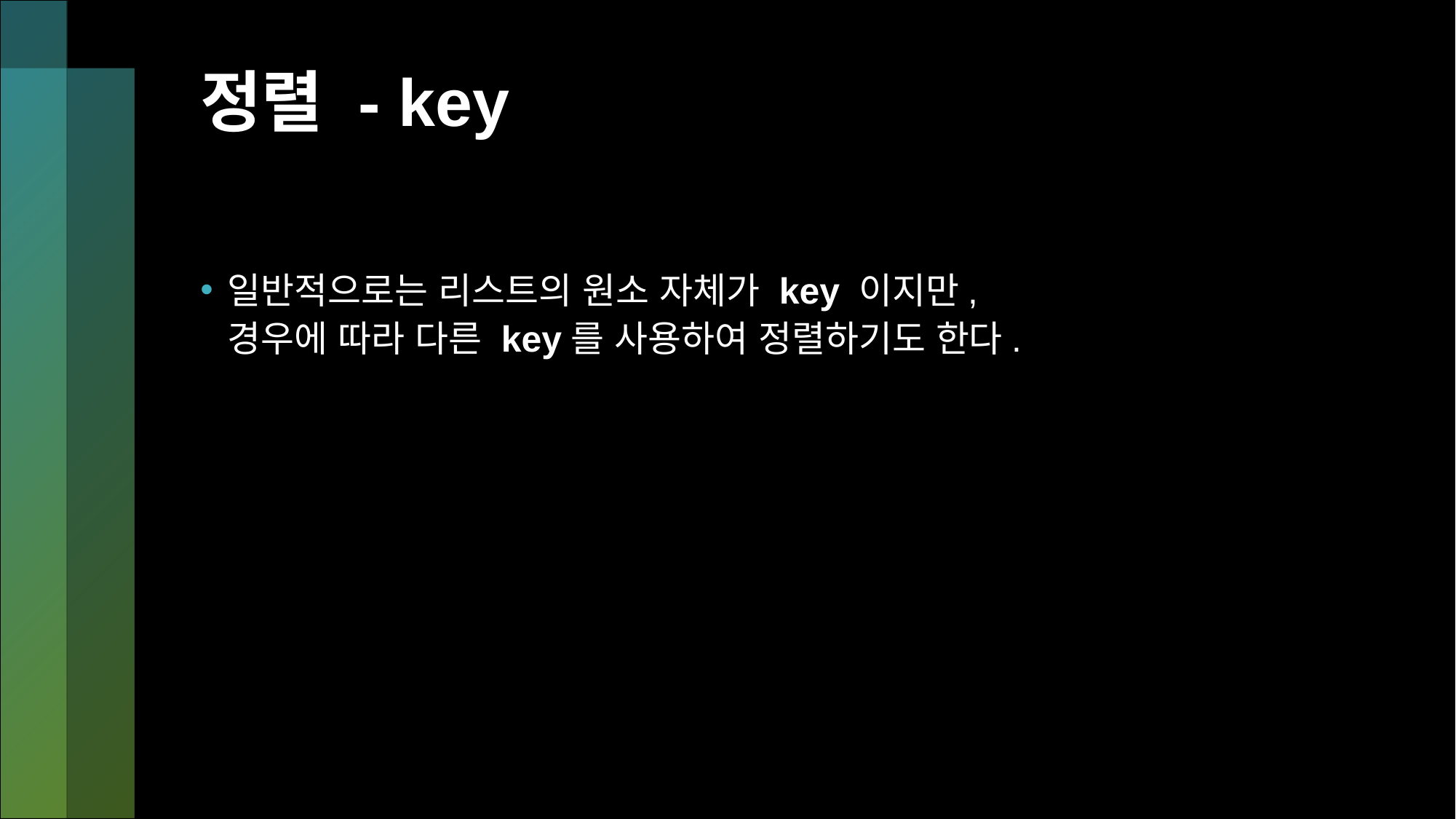

# 정렬 - key
일반적으로는 리스트의 원소 자체가 key 이지만,
경우에 따라 다른 key를 사용하여 정렬하기도 한다.